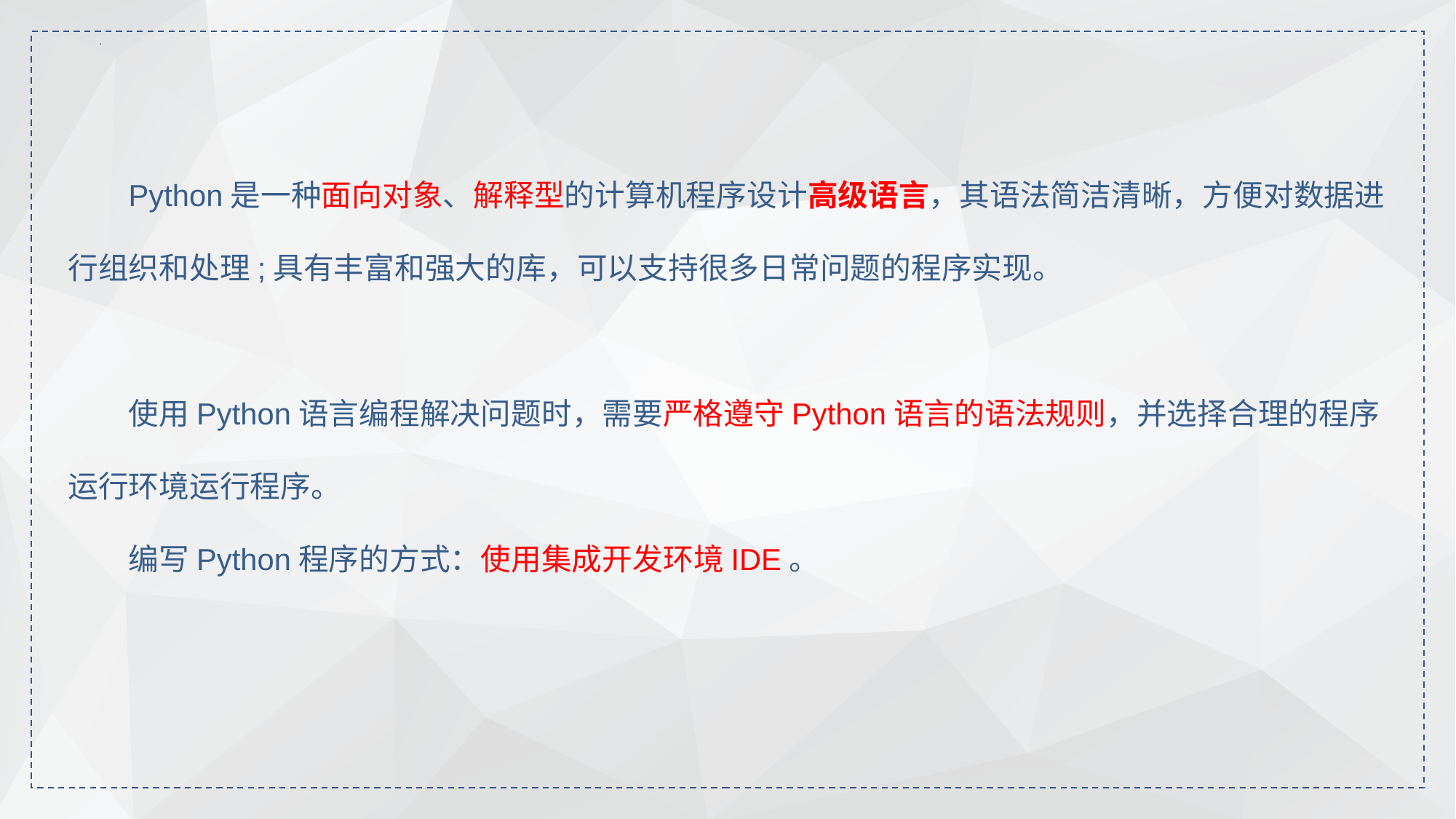

Python是一种面向对象、解释型的计算机程序设计高级语言，其语法简洁清晰，方便对数据进行组织和处理;具有丰富和强大的库，可以支持很多日常问题的程序实现。

使用Python语言编程解决问题时，需要严格遵守Python语言的语法规则，并选择合理的程序运行环境运行程序。
编写Python程序的方式：使用集成开发环境IDE。